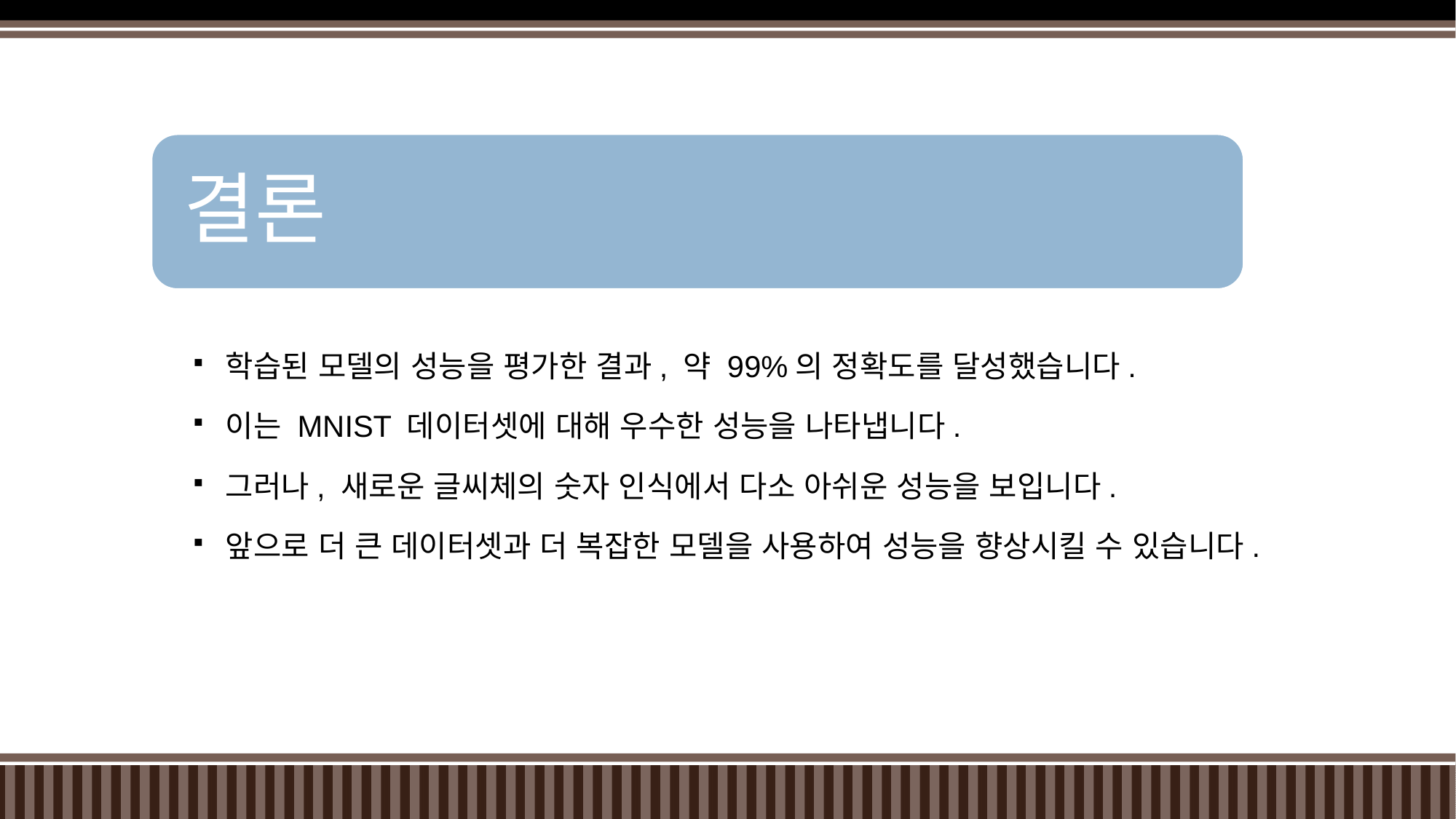

결론
학습된 모델의 성능을 평가한 결과, 약 99%의 정확도를 달성했습니다.
이는 MNIST 데이터셋에 대해 우수한 성능을 나타냅니다.
그러나, 새로운 글씨체의 숫자 인식에서 다소 아쉬운 성능을 보입니다.
앞으로 더 큰 데이터셋과 더 복잡한 모델을 사용하여 성능을 향상시킬 수 있습니다.